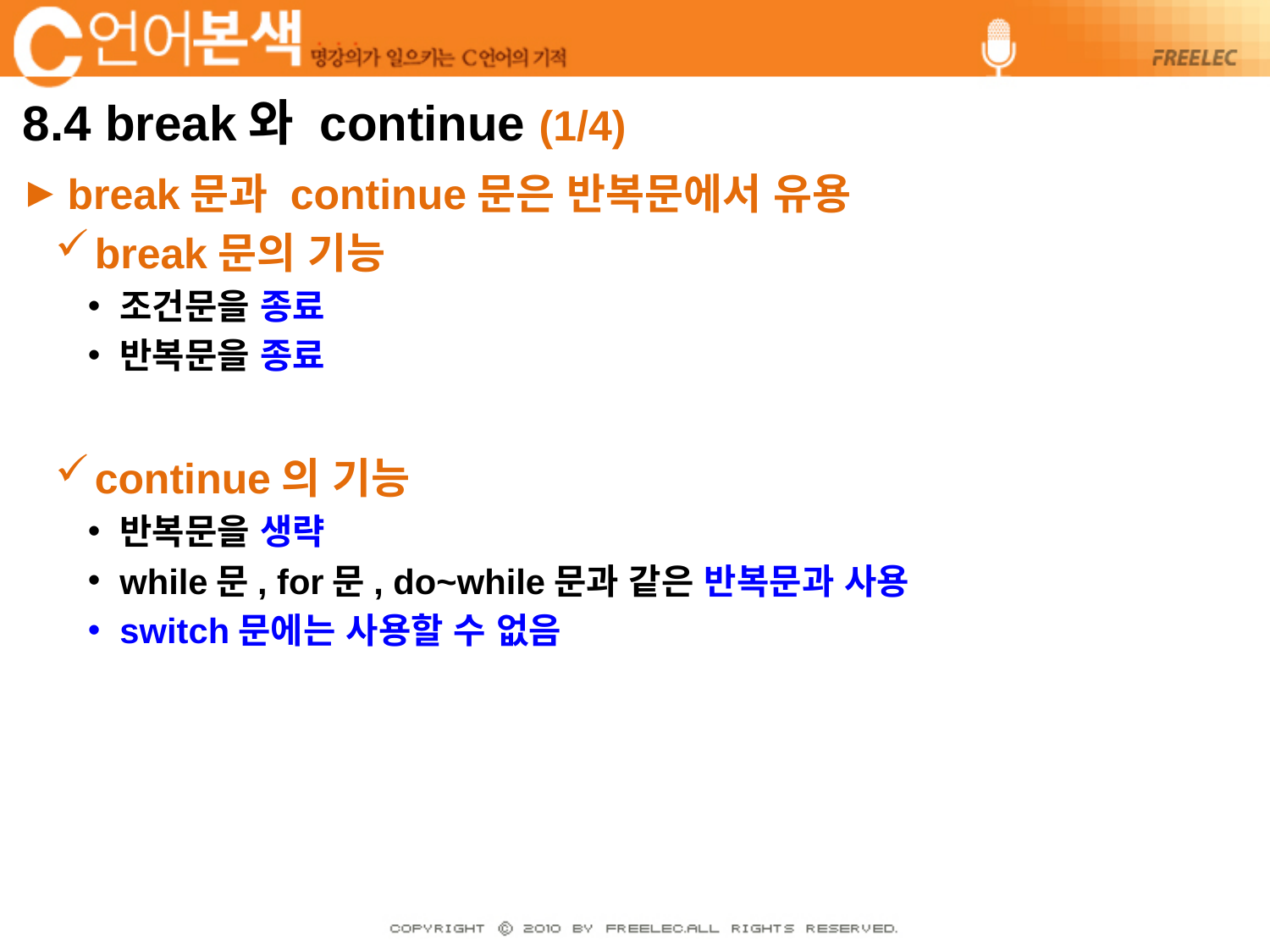

# 8.4 break와 continue (1/4)
break문과 continue문은 반복문에서 유용
break문의 기능
조건문을 종료
반복문을 종료

continue의 기능
반복문을 생략
while문, for문, do~while문과 같은 반복문과 사용
switch문에는 사용할 수 없음